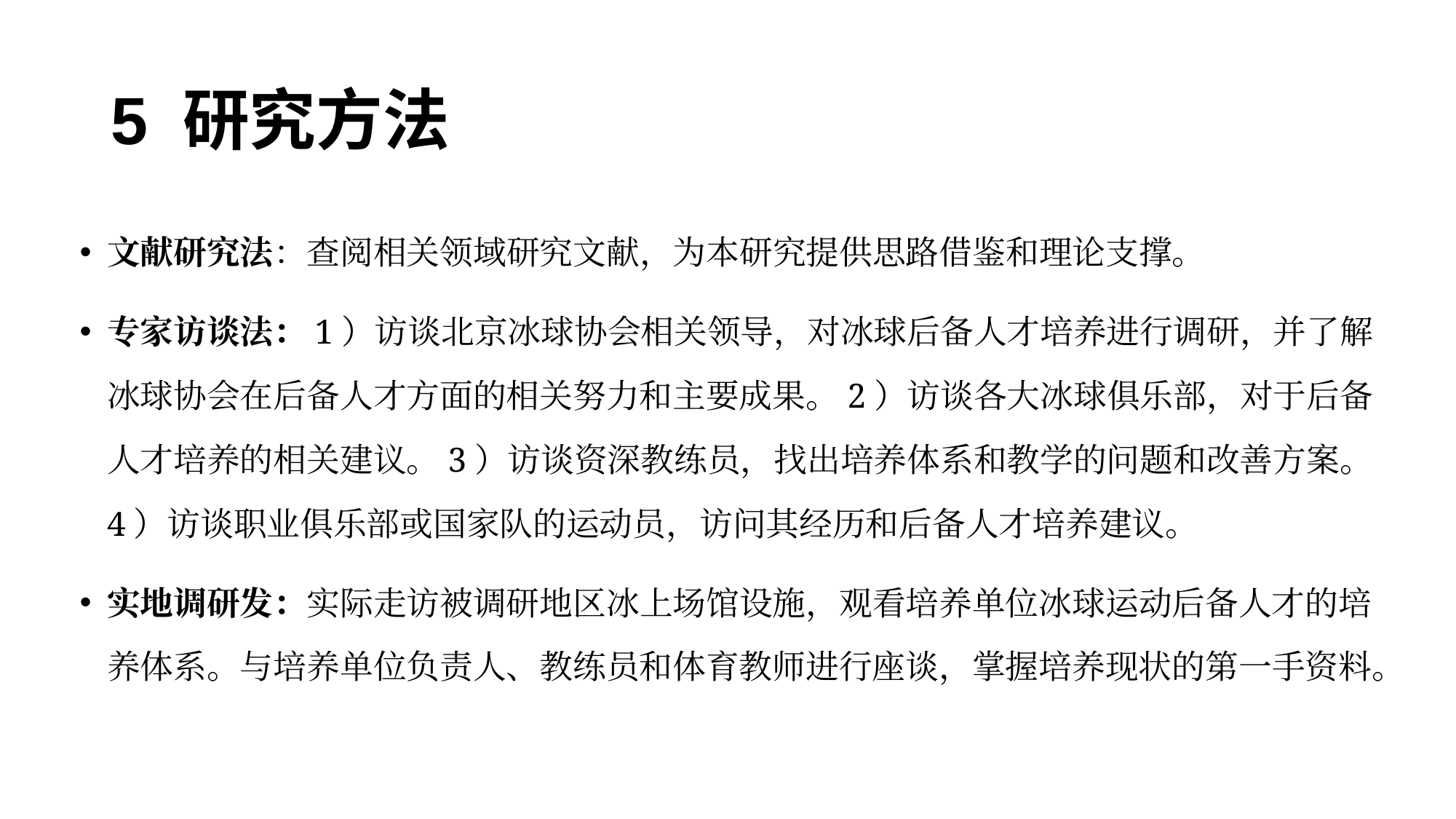

# 5 研究方法
文献研究法：查阅相关领域研究文献，为本研究提供思路借鉴和理论支撑。
专家访谈法：1）访谈北京冰球协会相关领导，对冰球后备人才培养进行调研，并了解冰球协会在后备人才方面的相关努力和主要成果。2）访谈各大冰球俱乐部，对于后备人才培养的相关建议。3）访谈资深教练员，找出培养体系和教学的问题和改善方案。4）访谈职业俱乐部或国家队的运动员，访问其经历和后备人才培养建议。
实地调研发：实际走访被调研地区冰上场馆设施，观看培养单位冰球运动后备人才的培养体系。与培养单位负责人、教练员和体育教师进行座谈，掌握培养现状的第一手资料。